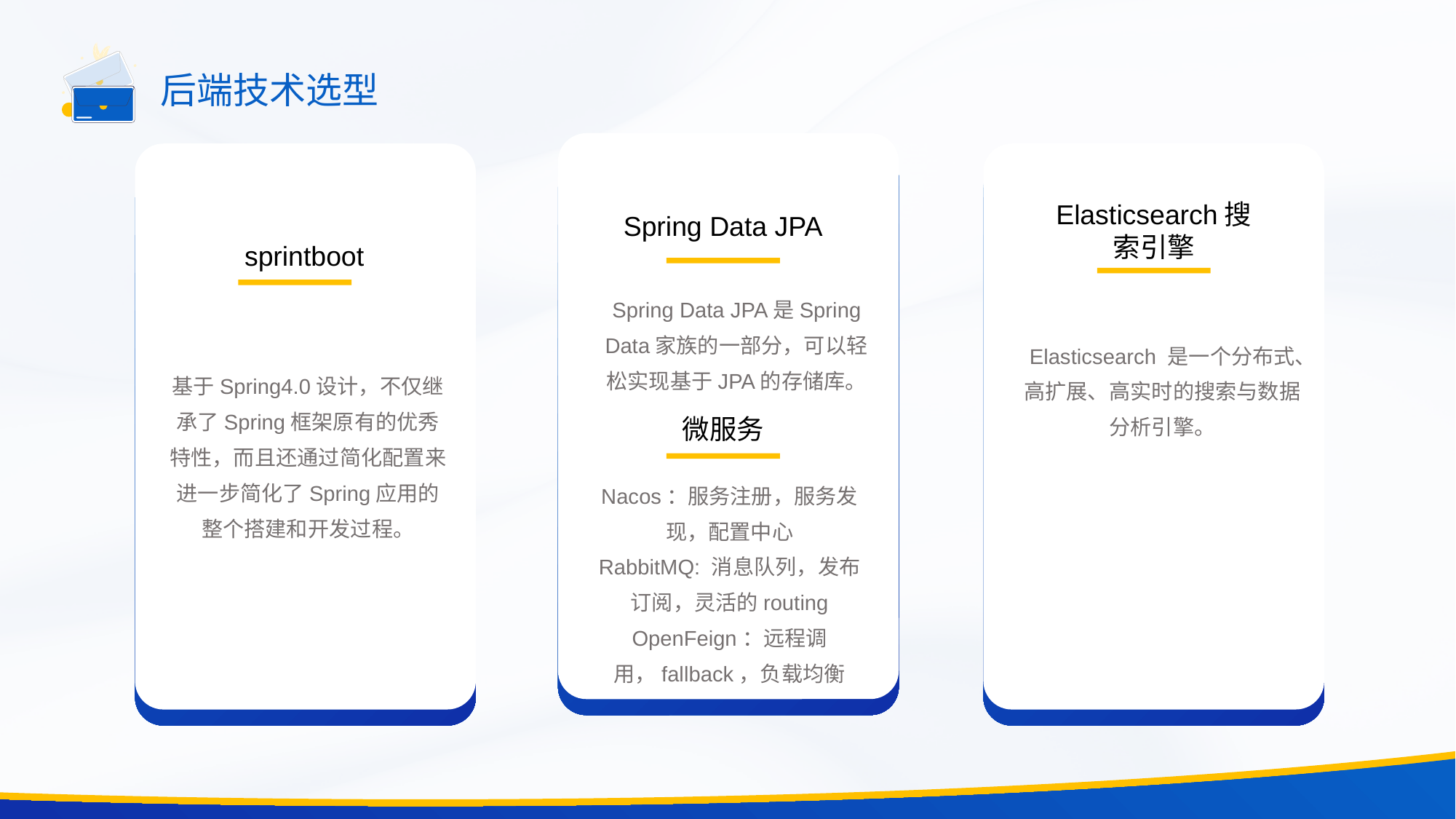

后端技术选型

Elasticsearch搜索引擎
Spring Data JPA
sprintboot

Spring Data JPA是Spring Data家族的一部分，可以轻松实现基于JPA的存储库。
Elasticsearch 是一个分布式、高扩展、高实时的搜索与数据分析引擎。
基于Spring4.0设计，不仅继承了Spring框架原有的优秀特性，而且还通过简化配置来进一步简化了Spring应用的整个搭建和开发过程。
微服务

Nacos：服务注册，服务发现，配置中心
RabbitMQ: 消息队列，发布订阅，灵活的routing
OpenFeign：远程调用，fallback，负载均衡